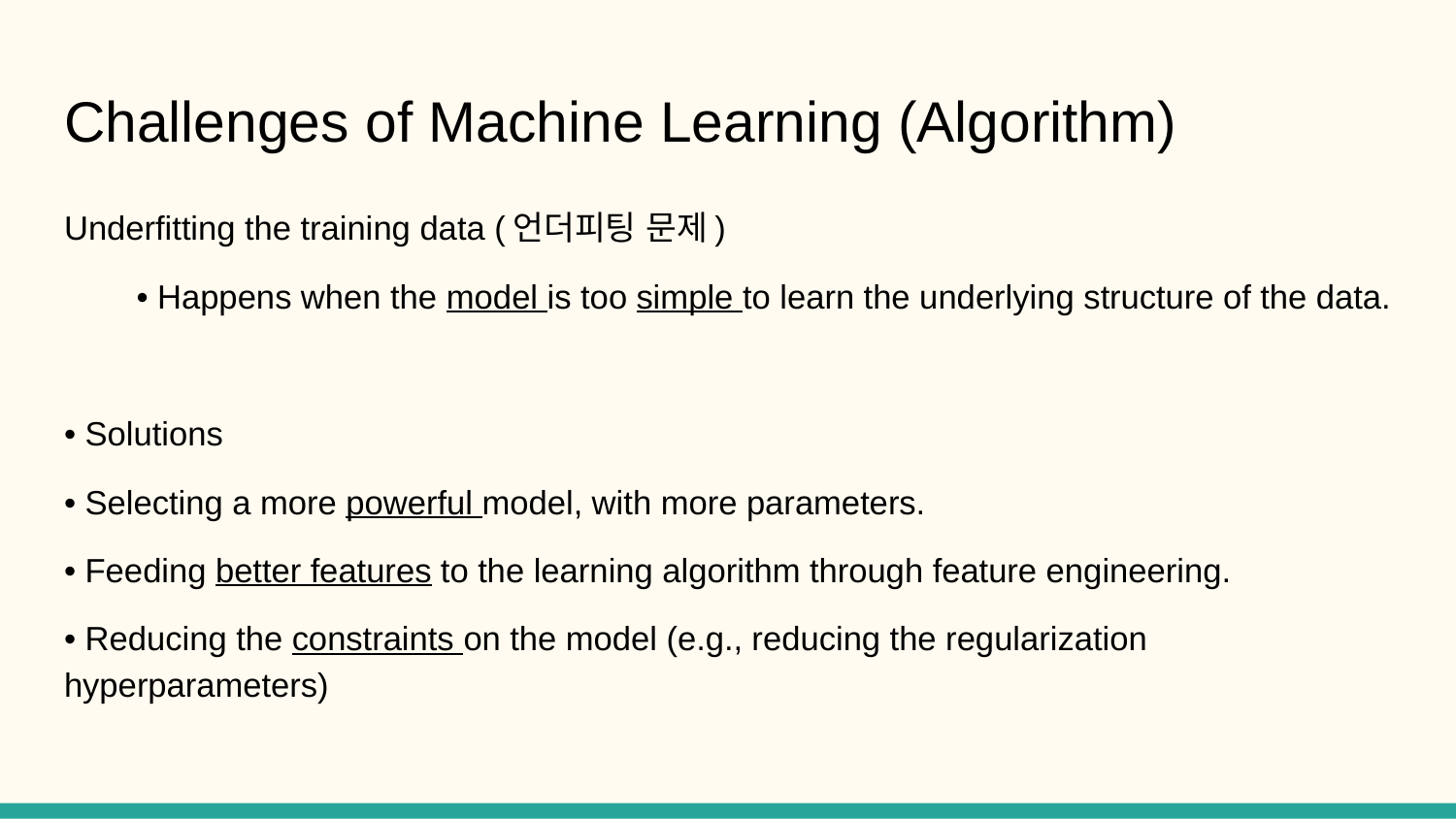

# Challenges of Machine Learning (Algorithm)
Underfitting the training data (언더피팅 문제)
• Happens when the model is too simple to learn the underlying structure of the data.

• Solutions
• Selecting a more powerful model, with more parameters.
• Feeding better features to the learning algorithm through feature engineering.
• Reducing the constraints on the model (e.g., reducing the regularization hyperparameters)